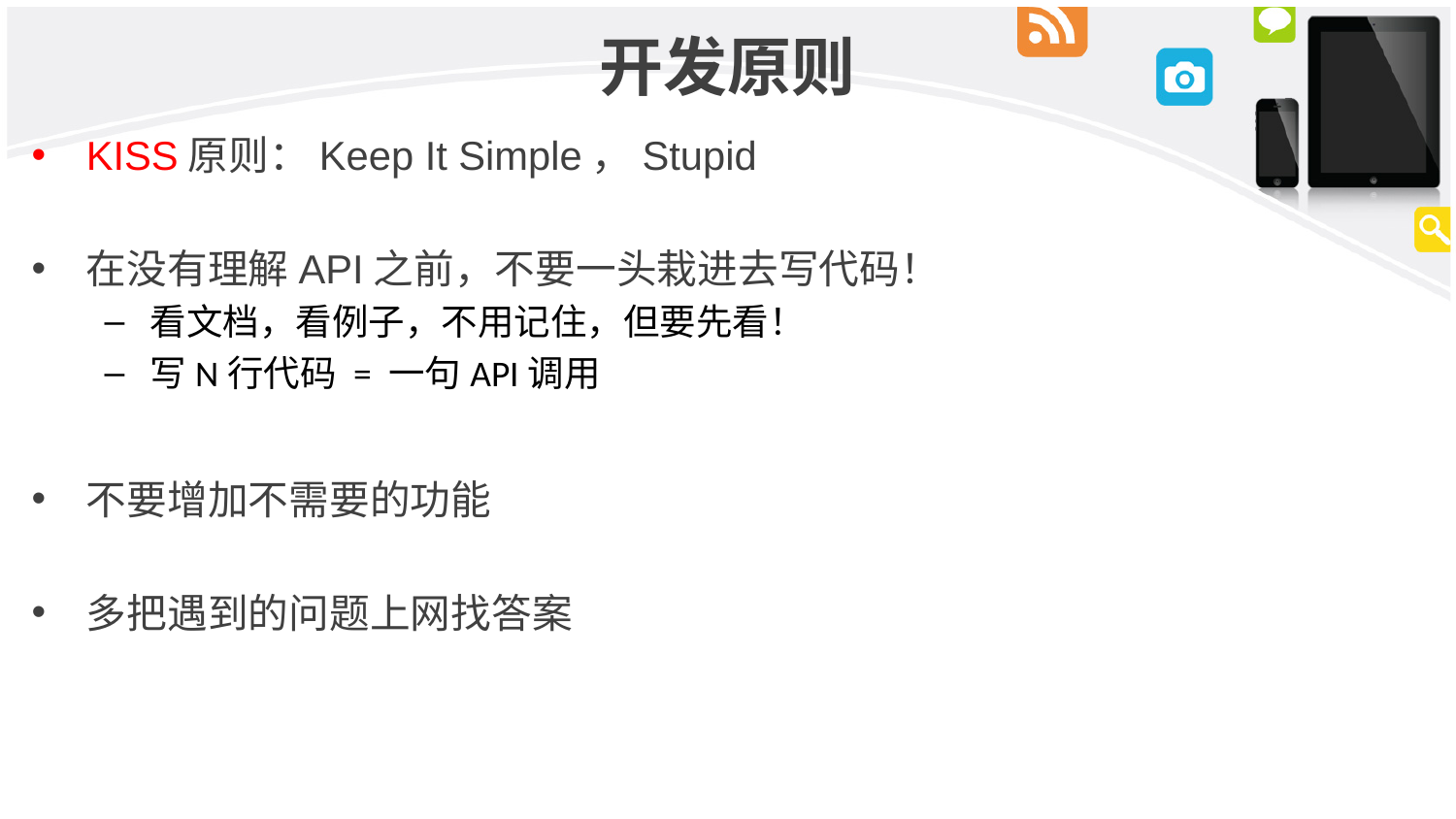

# 开发原则
KISS原则：Keep It Simple，Stupid

在没有理解API之前，不要一头栽进去写代码！
看文档，看例子，不用记住，但要先看！
写N行代码 = 一句API调用

不要增加不需要的功能

多把遇到的问题上网找答案